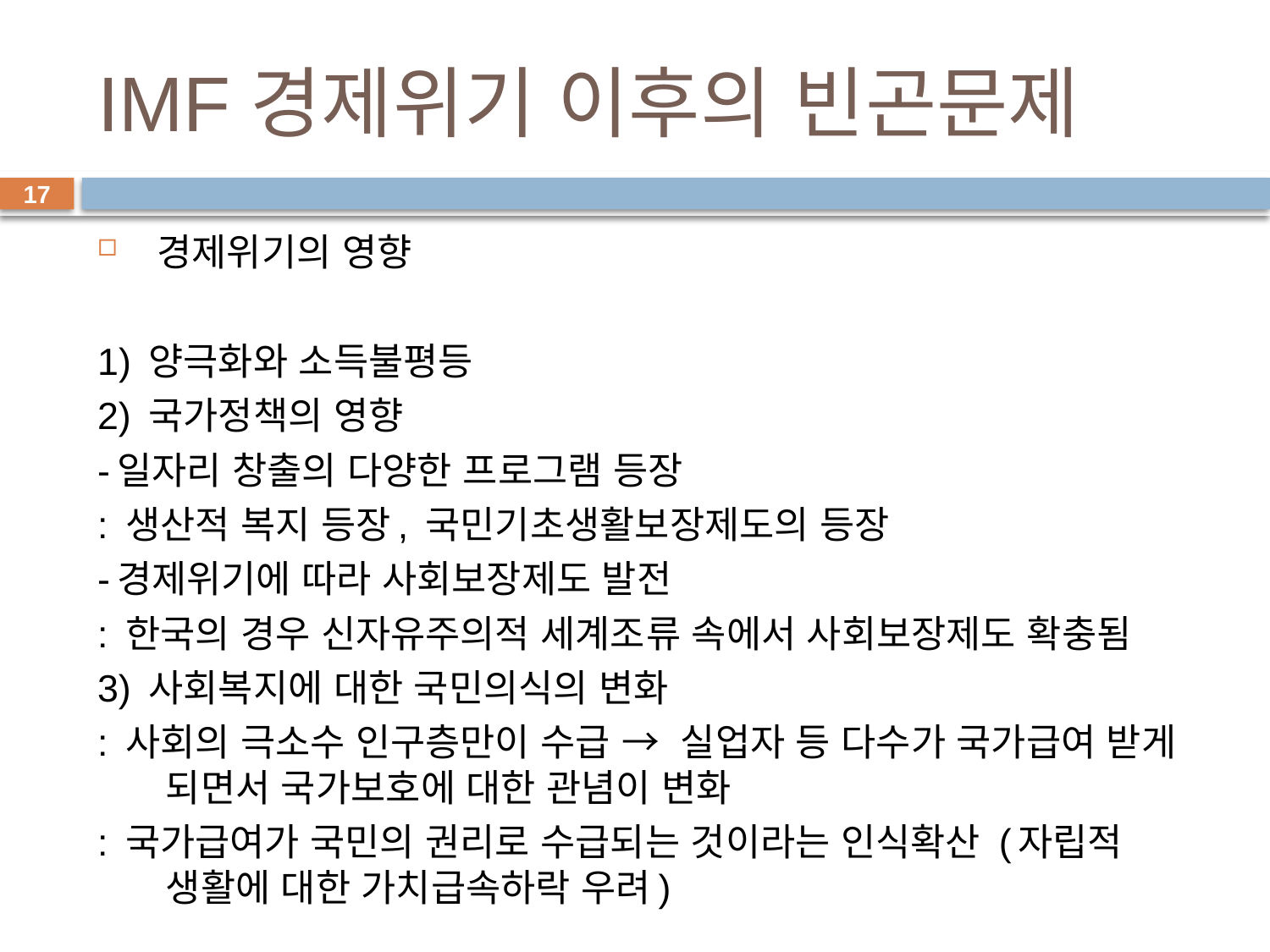

# IMF경제위기 이후의 빈곤문제
17
 경제위기의 영향

1) 양극화와 소득불평등
2) 국가정책의 영향
-일자리 창출의 다양한 프로그램 등장
: 생산적 복지 등장, 국민기초생활보장제도의 등장
-경제위기에 따라 사회보장제도 발전
: 한국의 경우 신자유주의적 세계조류 속에서 사회보장제도 확충됨
3) 사회복지에 대한 국민의식의 변화
: 사회의 극소수 인구층만이 수급 →  실업자 등 다수가 국가급여 받게 되면서 국가보호에 대한 관념이 변화
: 국가급여가 국민의 권리로 수급되는 것이라는 인식확산 (자립적 생활에 대한 가치급속하락 우려)